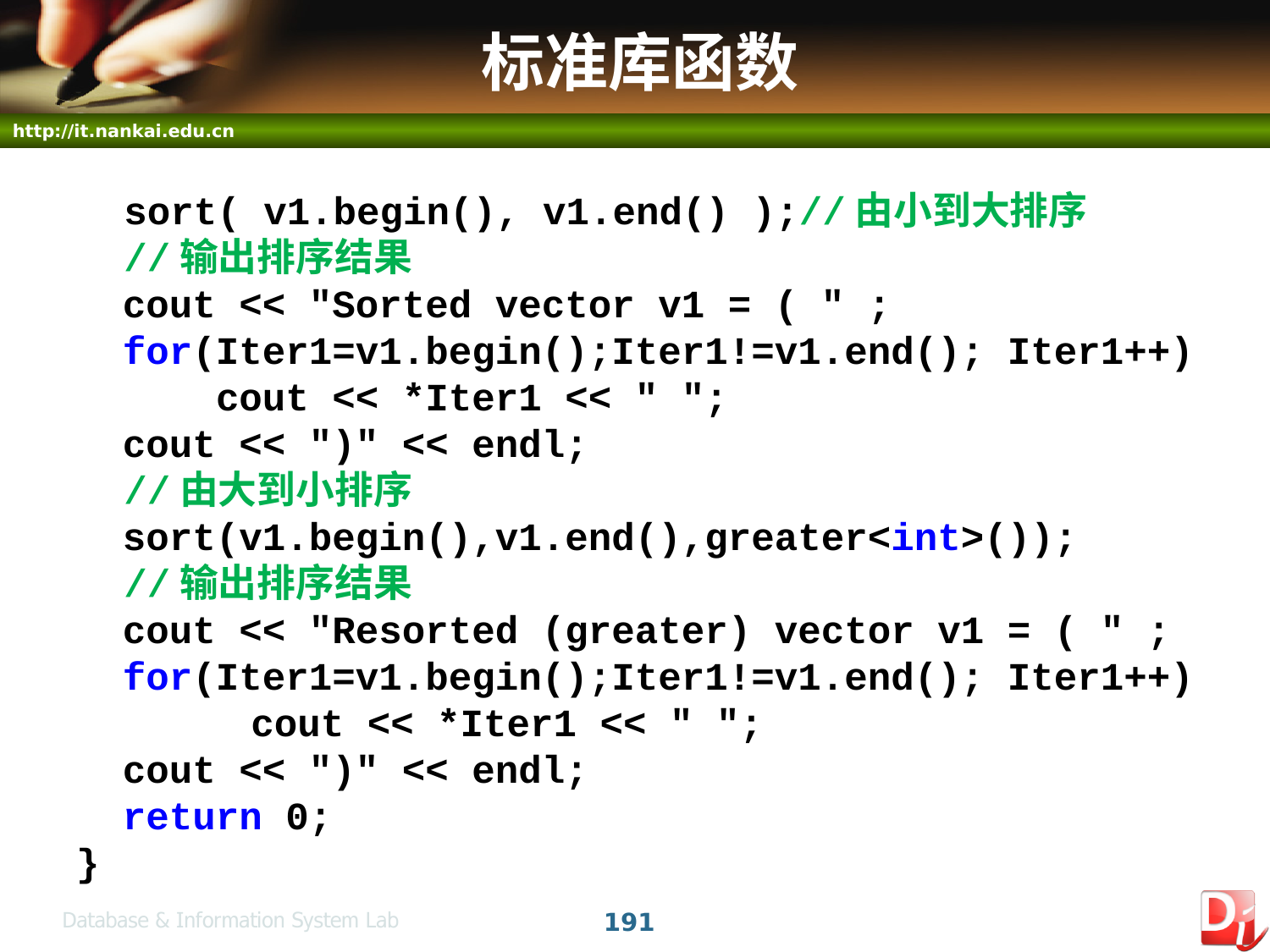

# 标准库函数
	sort( v1.begin(), v1.end() );//由小到大排序
	//输出排序结果
  cout << "Sorted vector v1 = ( " ;
  for(Iter1=v1.begin();Iter1!=v1.end(); Iter1++)
      cout << *Iter1 << " ";
  cout << ")" << endl;
	//由大到小排序
  sort(v1.begin(),v1.end(),greater<int>());
	//输出排序结果
  cout << "Resorted (greater) vector v1 = ( " ;
  for(Iter1=v1.begin();Iter1!=v1.end(); Iter1++)
  		cout << *Iter1 << " ";
  cout << ")" << endl;
  return 0;
}
191
Database & Information System Lab